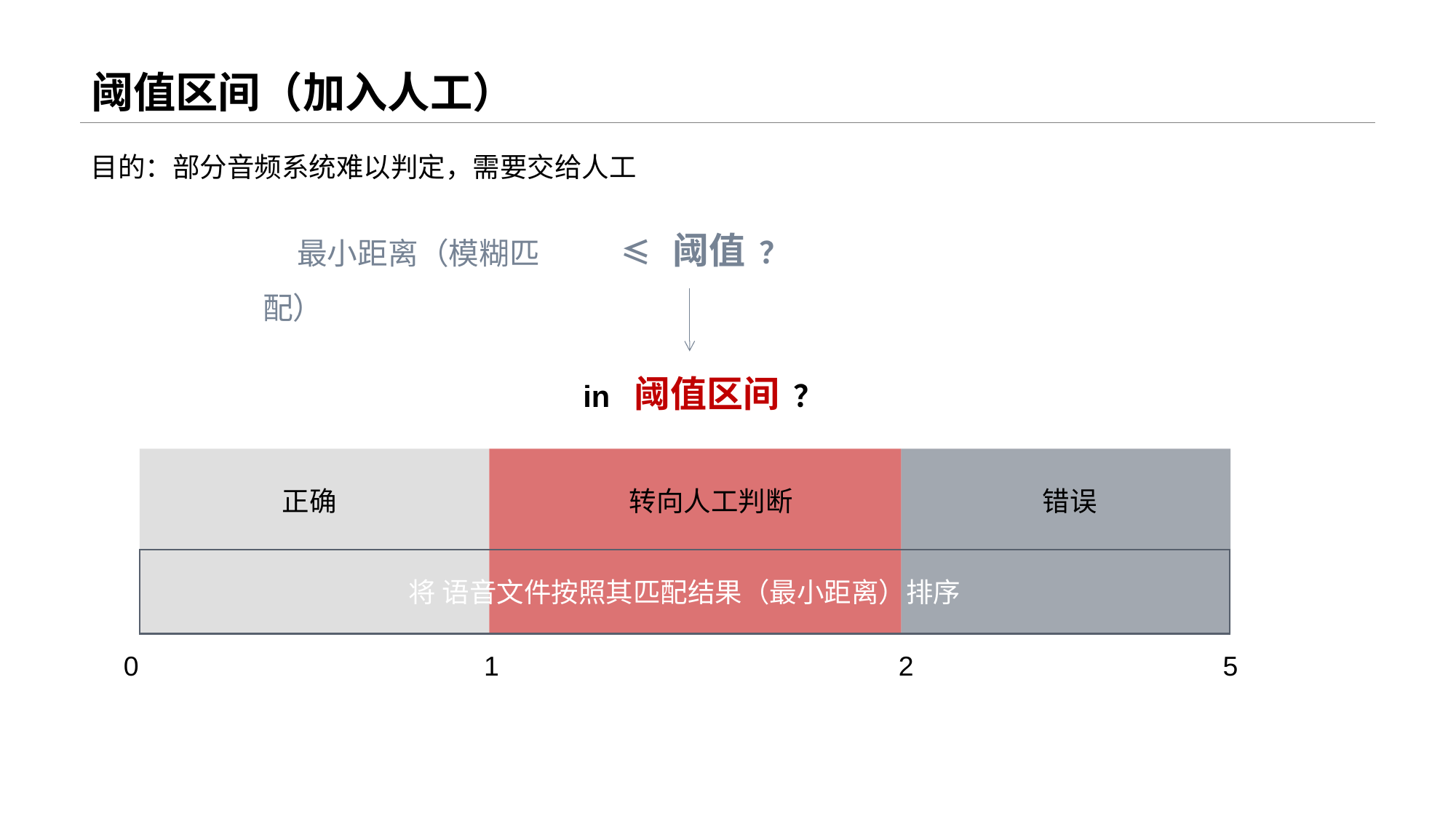

# 阈值区间（加入人工）
目的：部分音频系统难以判定，需要交给人工
    最小距离（模糊匹配）
≤  阈值  ？
in  阈值区间  ？

正确
转向人工判断
错误
将 语音文件按照其匹配结果（最小距离）排序
0
1
2
5